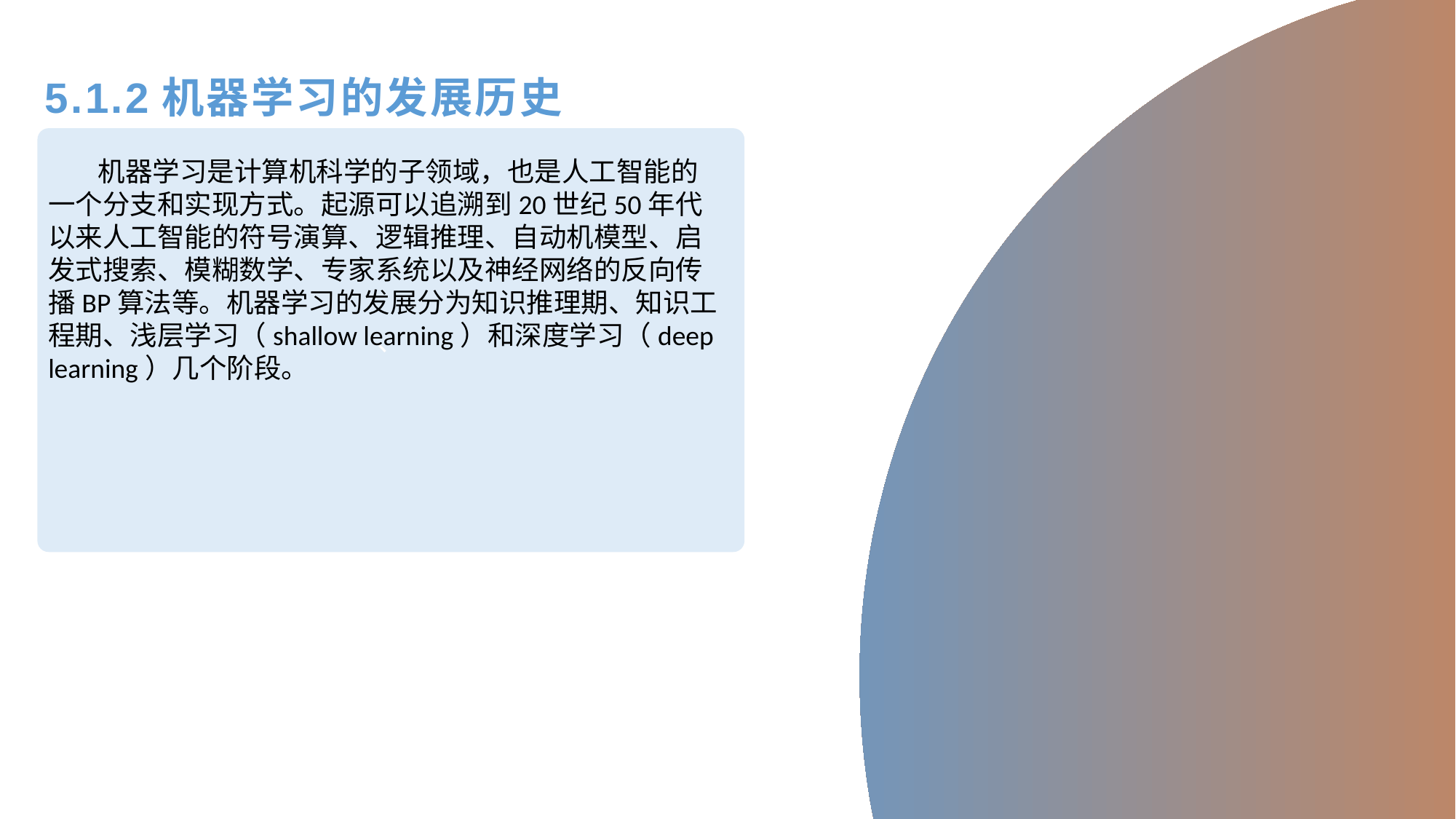

5.1.2机器学习的发展历史
、

       机器学习是计算机科学的子领域，也是人工智能的一个分支和实现方式。起源可以追溯到20世纪50年代以来人工智能的符号演算、逻辑推理、自动机模型、启发式搜索、模糊数学、专家系统以及神经网络的反向传播BP算法等。机器学习的发展分为知识推理期、知识工程期、浅层学习（shallow learning）和深度学习（deep learning）几个阶段。